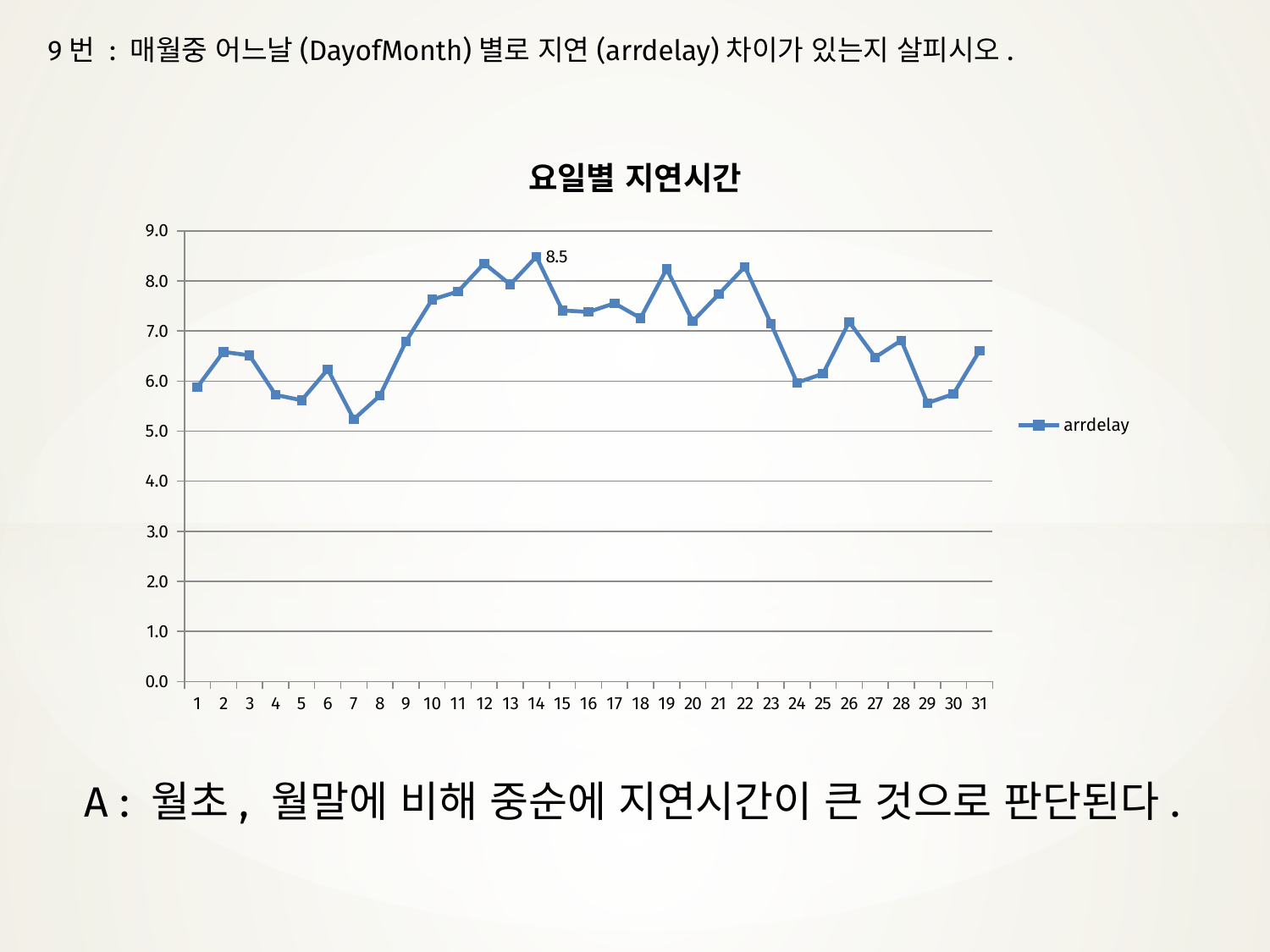

9번 : 매월중 어느날(DayofMonth)별로 지연(arrdelay)차이가 있는지 살피시오.

### Chart: 요일별 지연시간

| Category | arrdelay |
|---|---|
A : 월초, 월말에 비해 중순에 지연시간이 큰 것으로 판단된다.